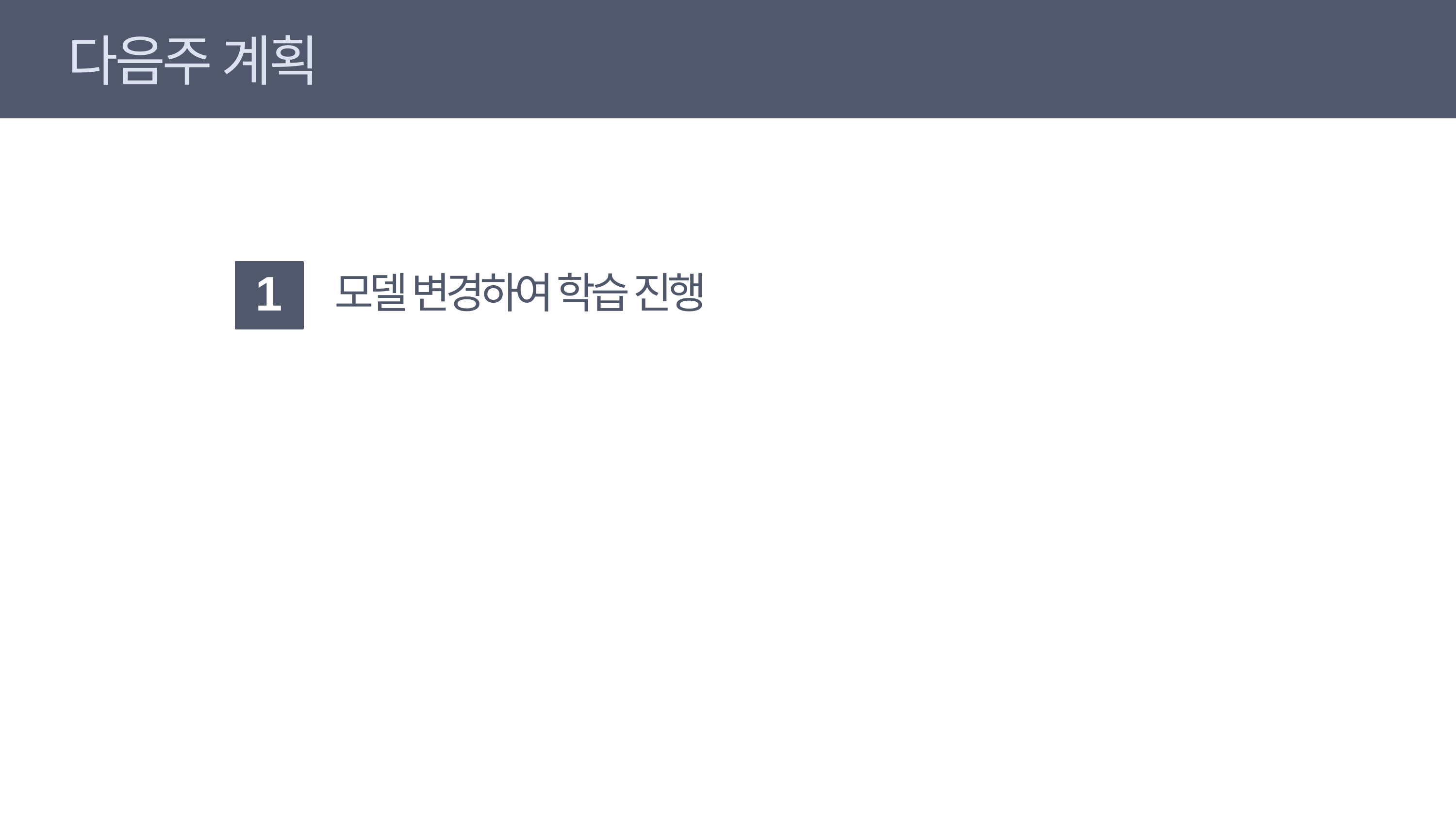

다음주 계획
1

모델 변경하여 학습 진행